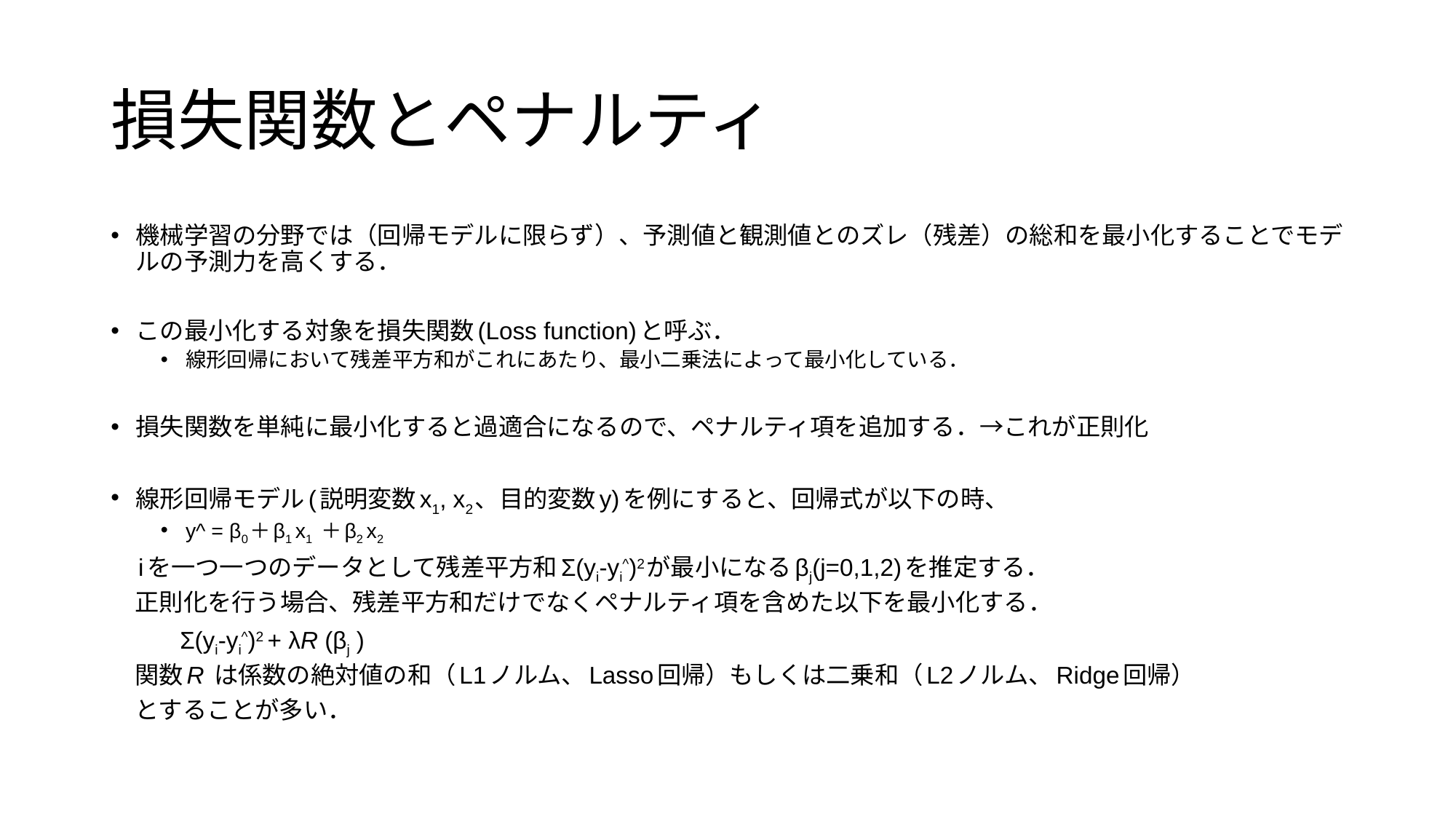

# 損失関数とペナルティ
機械学習の分野では（回帰モデルに限らず）、予測値と観測値とのズレ（残差）の総和を最小化することでモデルの予測力を高くする．

この最小化する対象を損失関数(Loss function)と呼ぶ．
線形回帰において残差平方和がこれにあたり、最小二乗法によって最小化している．

損失関数を単純に最小化すると過適合になるので、ペナルティ項を追加する．→これが正則化

線形回帰モデル(説明変数x1, x2、目的変数y)を例にすると、回帰式が以下の時、
y^ = β0＋β1 x1 ＋β2 x2
　iを一つ一つのデータとして残差平方和Σ(yi-yi^)2が最小になるβj(j=0,1,2)を推定する．
　正則化を行う場合、残差平方和だけでなくペナルティ項を含めた以下を最小化する．
	 Σ(yi-yi^)2 + λR (βj )
　関数R は係数の絶対値の和（L1ノルム、Lasso回帰）もしくは二乗和（L2ノルム、Ridge回帰）
　とすることが多い．